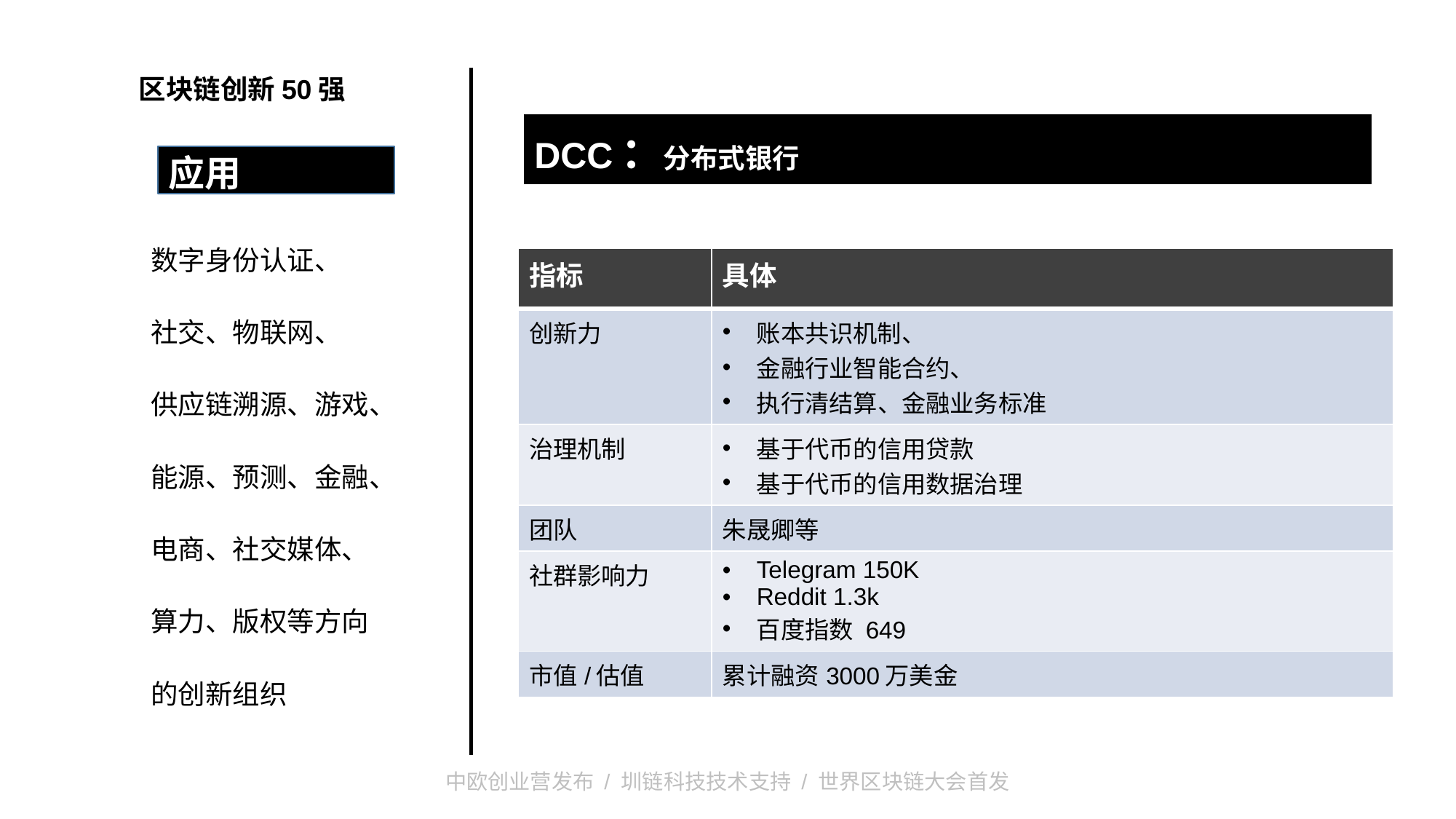

区块链创新50强
| DCC：分布式银行 |
| --- |
|  |
应用
数字身份认证、
社交、物联网、
供应链溯源、游戏、
能源、预测、金融、
电商、社交媒体、
算力、版权等方向
的创新组织
| 指标 | 具体 |
| --- | --- |
| 创新力 | 账本共识机制、 金融行业智能合约、 执行清结算、金融业务标准 |
| 治理机制 | 基于代币的信用贷款 基于代币的信用数据治理 |
| 团队 | 朱晟卿等 |
| 社群影响力 | Telegram 150K Reddit 1.3k 百度指数 649 |
| 市值/估值 | 累计融资3000万美金 |
中欧创业营发布 / 圳链科技技术支持 / 世界区块链大会首发